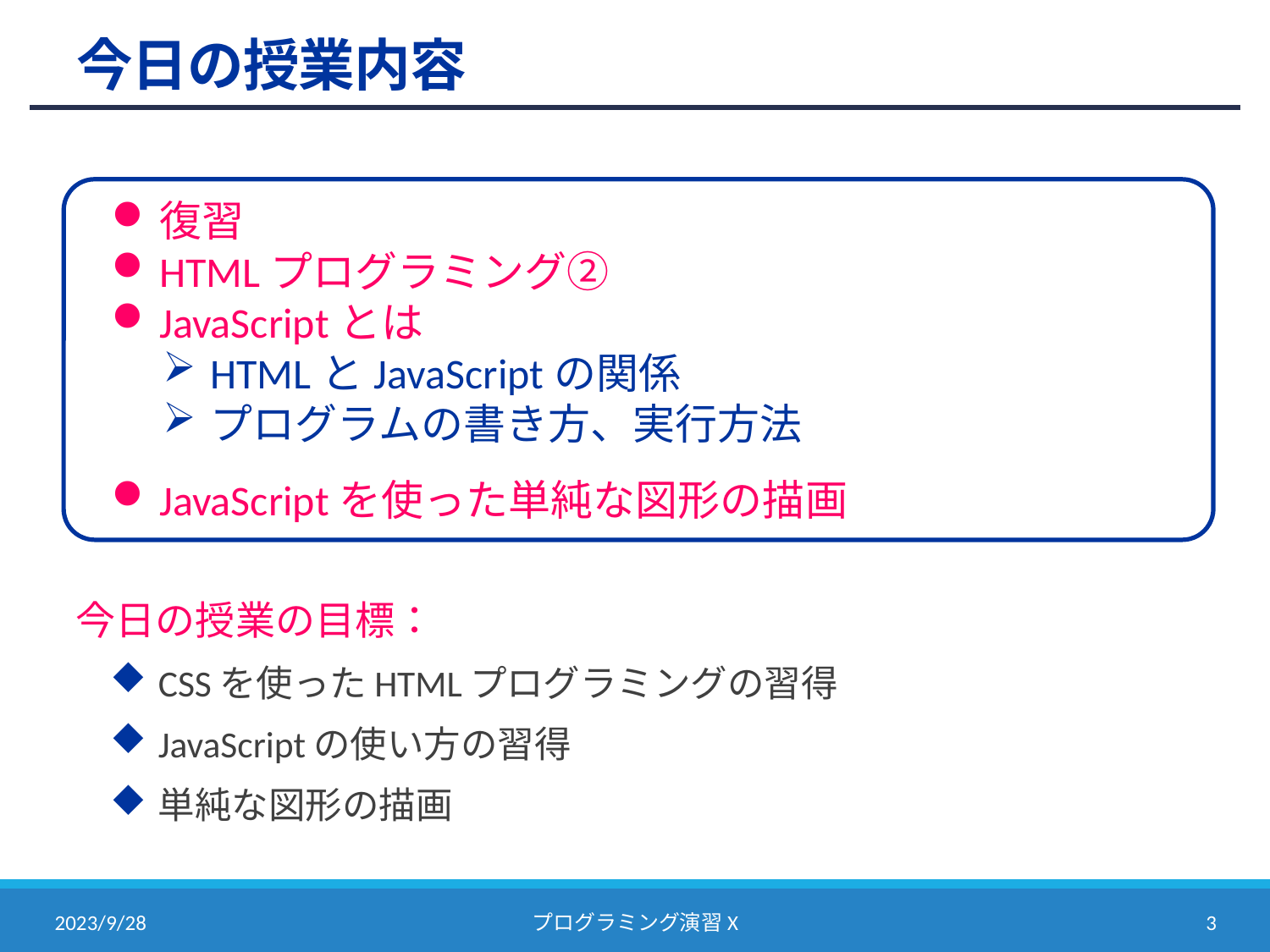

# 今日の授業内容
復習
HTMLプログラミング②
JavaScriptとは
HTMLとJavaScriptの関係
プログラムの書き方、実行方法

JavaScriptを使った単純な図形の描画
今日の授業の目標：
CSSを使ったHTMLプログラミングの習得
JavaScriptの使い方の習得
単純な図形の描画

2023/9/28
プログラミング演習X
3